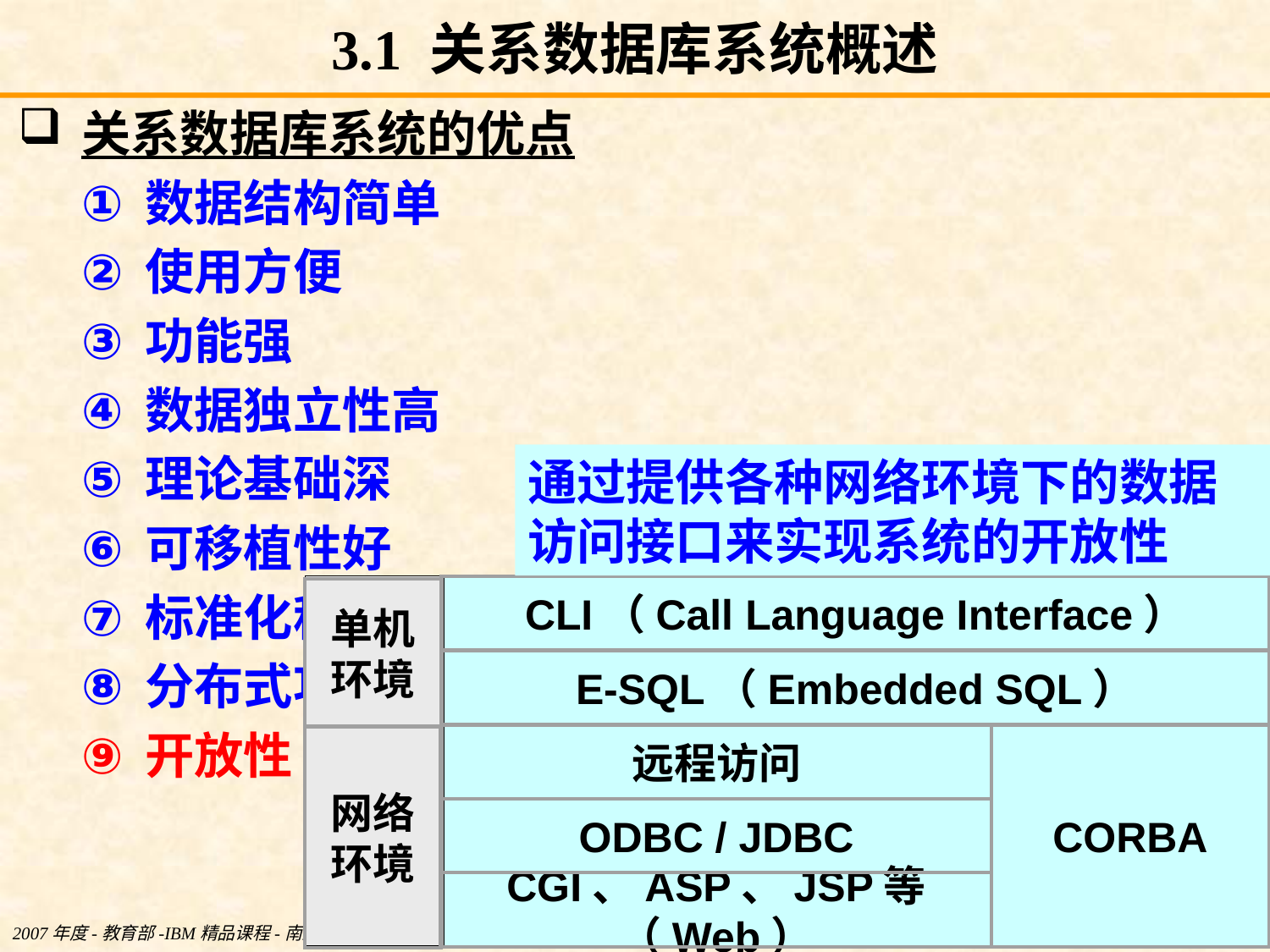

3.1 关系数据库系统概述
关系数据库系统的优点
数据结构简单
使用方便
功能强
数据独立性高
理论基础深
可移植性好
标准化程度高
分布式功能
开放性
通过提供各种网络环境下的数据访问接口来实现系统的开放性

CLI（Call Language Interface）

单机
环境

E-SQL（Embedded SQL）

远程访问

CORBA

网络
环境

ODBC / JDBC

CGI、ASP、JSP等（Web）
11
2007年度-教育部-IBM精品课程-南京大学计算机科学与技术系